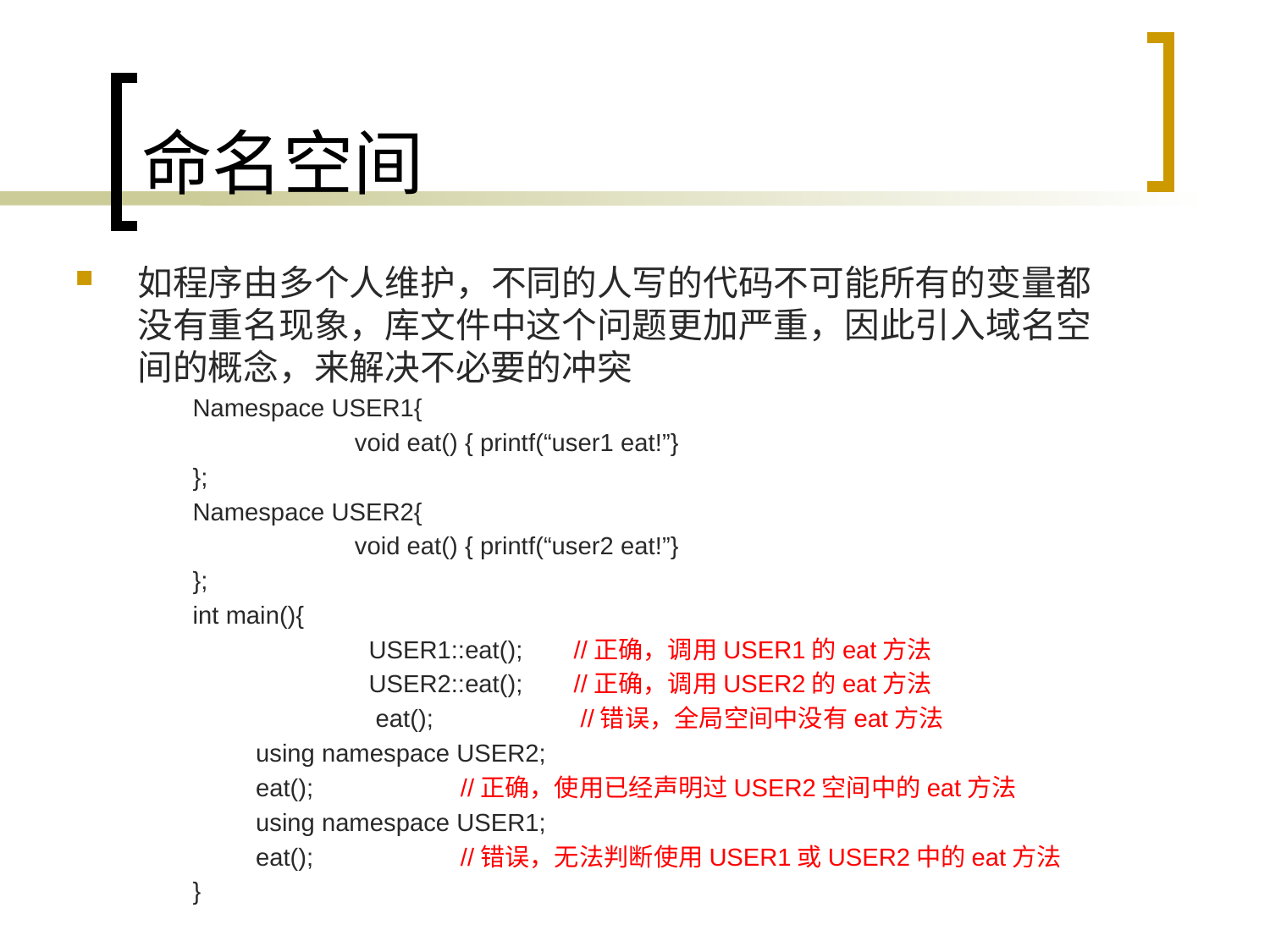

# 命名空间
如程序由多个人维护，不同的人写的代码不可能所有的变量都没有重名现象，库文件中这个问题更加严重，因此引入域名空间的概念，来解决不必要的冲突
Namespace USER1{
	     void eat() { printf(“user1 eat!”}
};
Namespace USER2{
	     void eat() { printf(“user2 eat!”}
};
int main(){
	       USER1::eat();	//正确，调用USER1的eat方法
	       USER2::eat();	//正确，调用USER2的eat方法
	        eat();                     //错误，全局空间中没有eat方法
         using namespace USER2;
         eat();                     //正确，使用已经声明过USER2空间中的eat方法
         using namespace USER1;
         eat();                     //错误，无法判断使用USER1或USER2中的eat方法
}